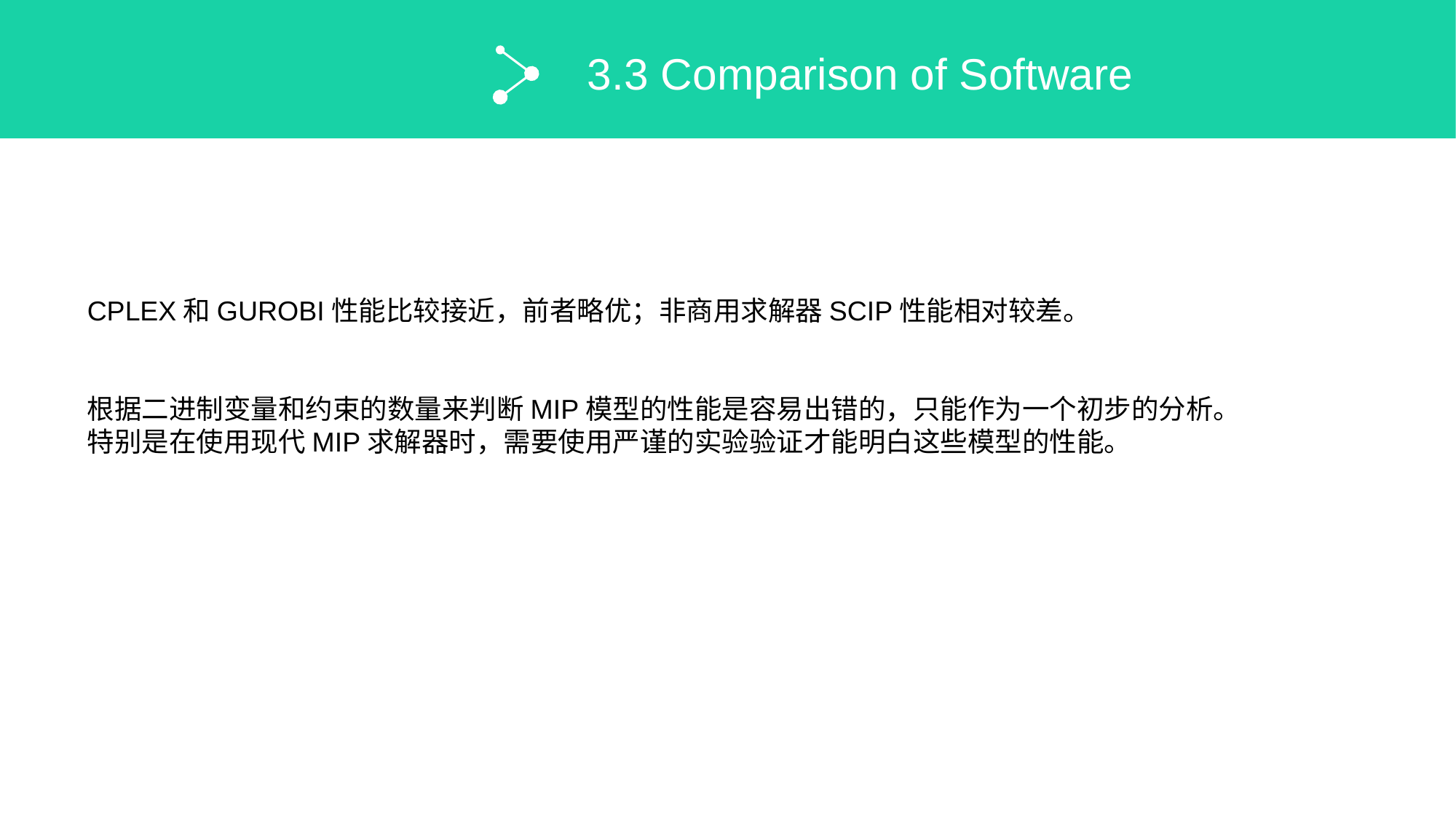

3.3 Comparison of Software

CPLEX和GUROBI性能比较接近，前者略优；非商用求解器SCIP性能相对较差。

根据二进制变量和约束的数量来判断MIP模型的性能是容易出错的，只能作为一个初步的分析。特别是在使用现代MIP求解器时，需要使用严谨的实验验证才能明白这些模型的性能。